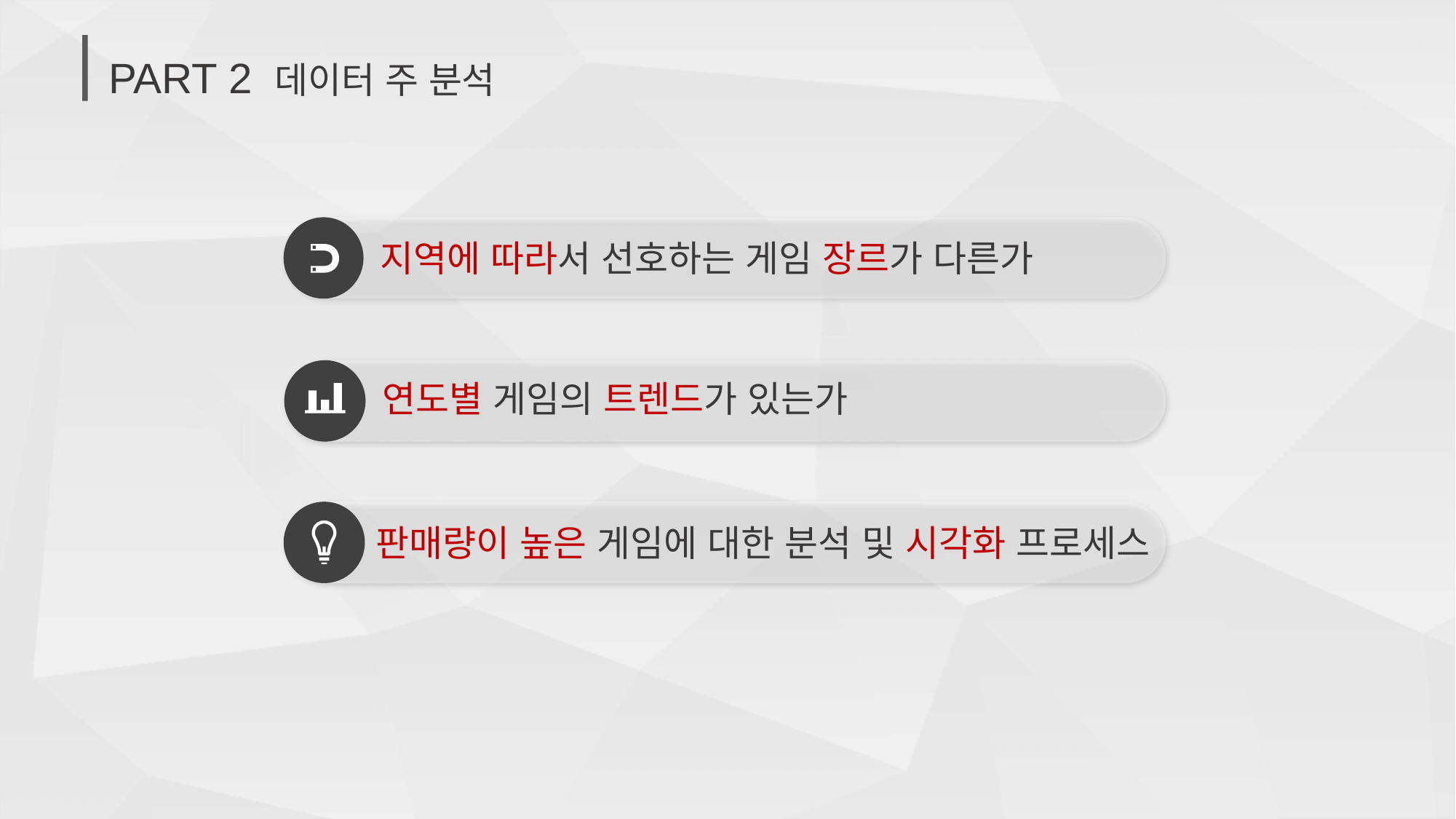

# PART 2 데이터 주 분석

지역에 따라서 선호하는 게임 장르가 다른가

연도별 게임의 트렌드가 있는가

판매량이 높은 게임에 대한 분석 및 시각화 프로세스